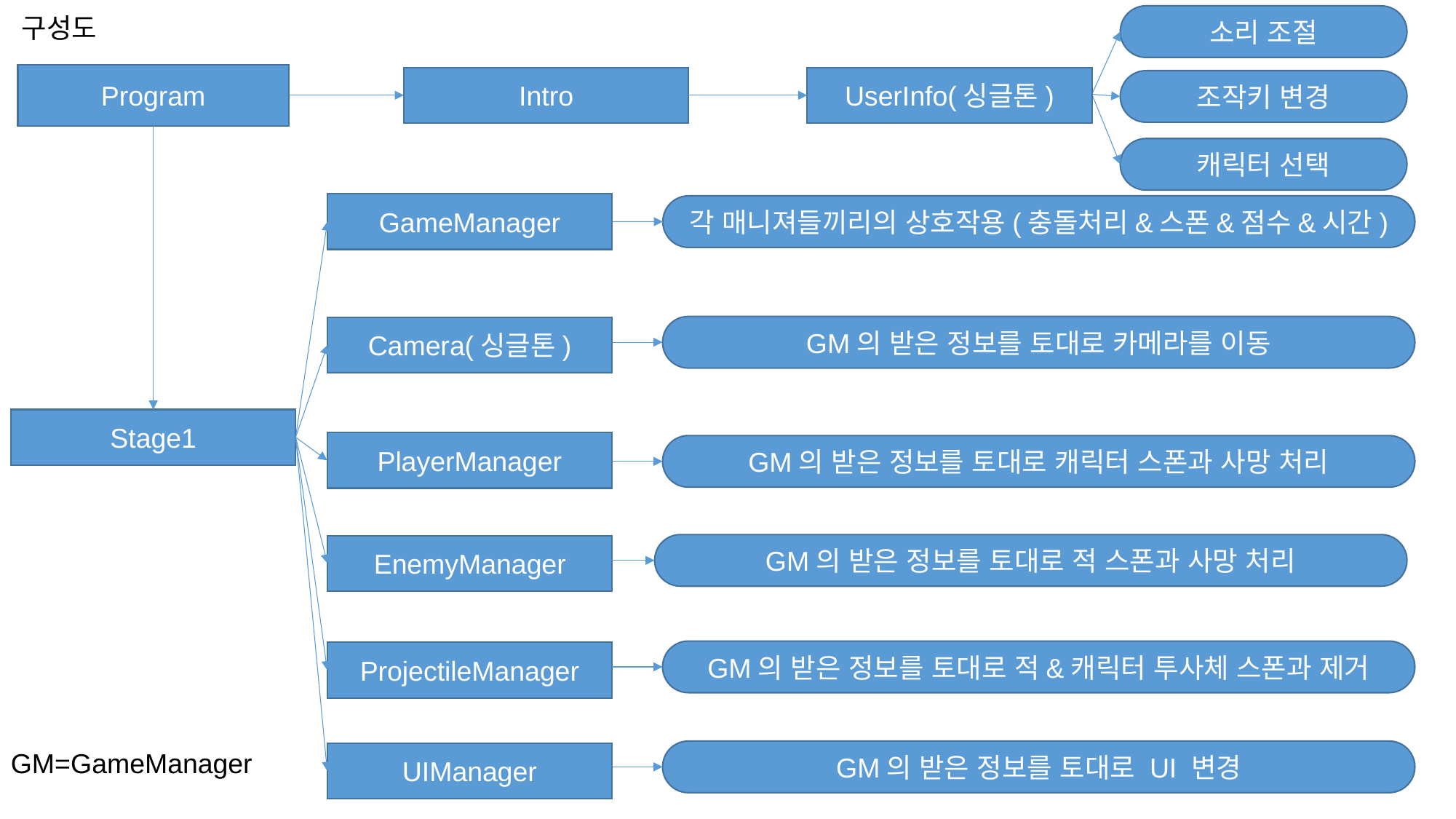

구성도
소리 조절
Program
Intro
UserInfo(싱글톤)
조작키 변경
캐릭터 선택
GameManager
각 매니져들끼리의 상호작용(충돌처리&스폰&점수&시간)
GM의 받은 정보를 토대로 카메라를 이동
Camera(싱글톤)
Stage1
PlayerManager
GM의 받은 정보를 토대로 캐릭터 스폰과 사망 처리
GM의 받은 정보를 토대로 적 스폰과 사망 처리
EnemyManager
GM의 받은 정보를 토대로 적&캐릭터 투사체 스폰과 제거
ProjectileManager
GM=GameManager
GM의 받은 정보를 토대로 UI 변경
UIManager